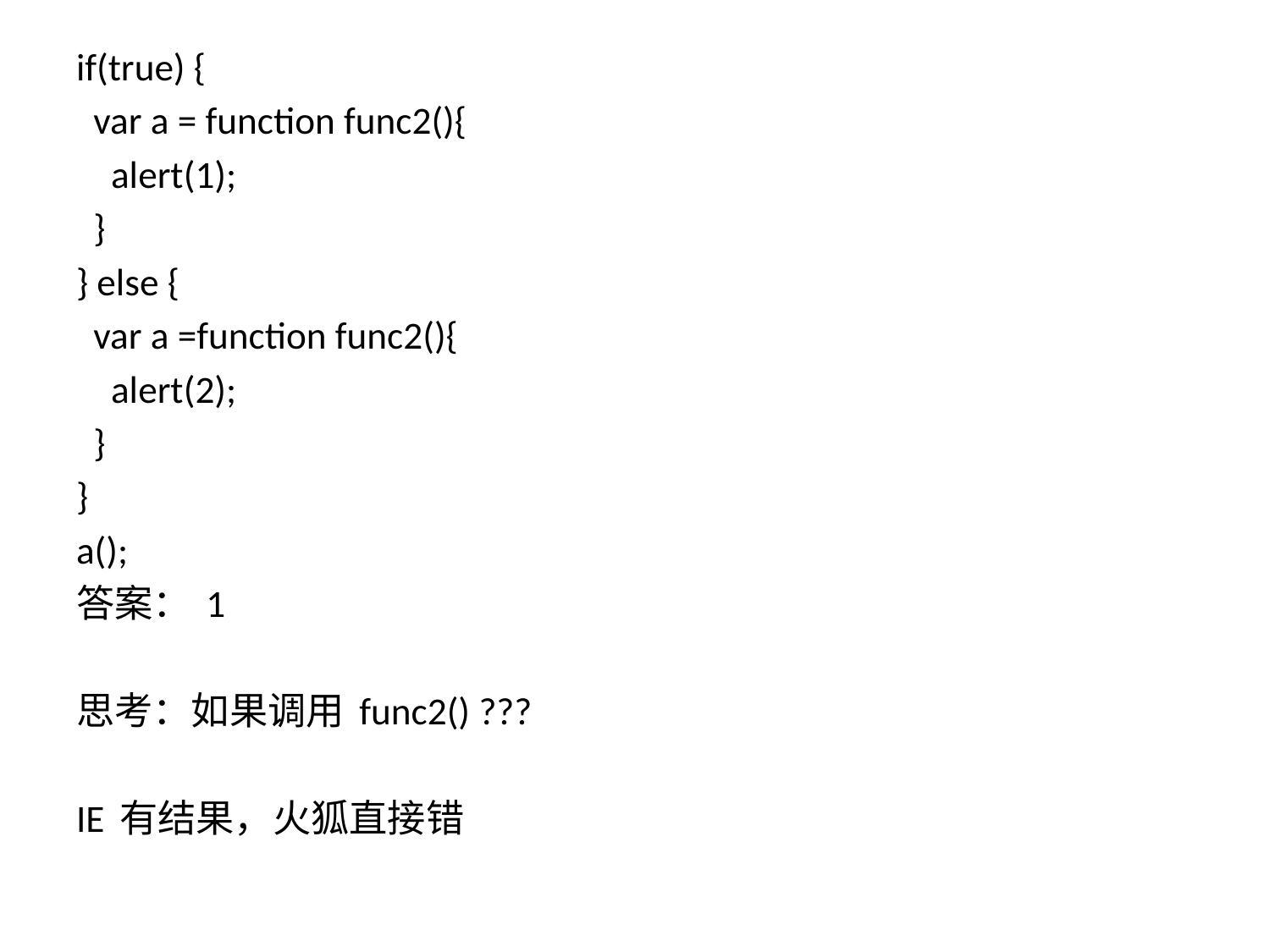

if(true) {
  var a = function func2(){
    alert(1);
  }
} else {
  var a =function func2(){
    alert(2);
  }
}
a();
答案： 1

思考：如果调用 func2() ???

IE 有结果，火狐直接错